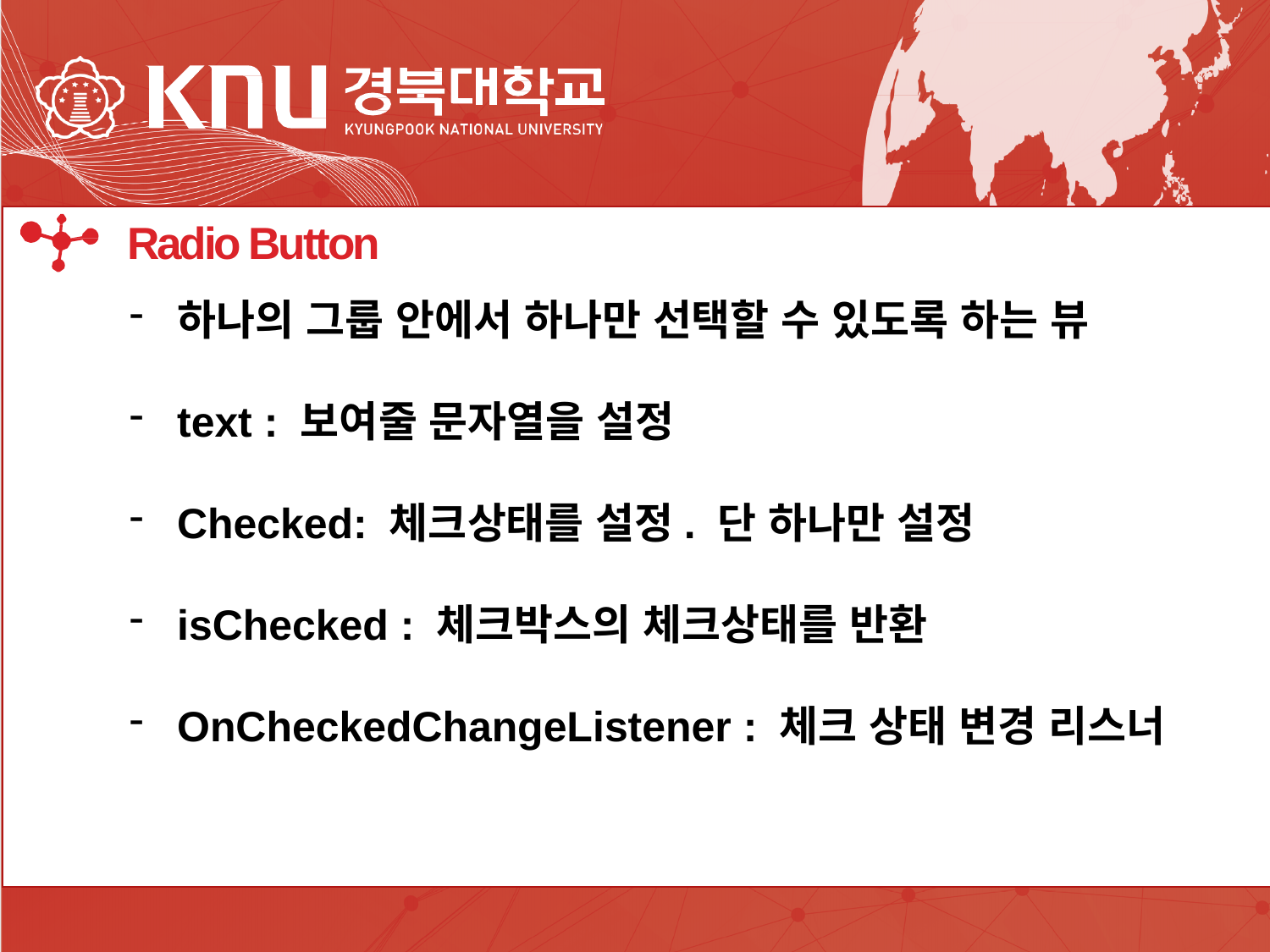

IDE

Radio Button

하나의 그룹 안에서 하나만 선택할 수 있도록 하는 뷰

text : 보여줄 문자열을 설정

Checked: 체크상태를 설정. 단 하나만 설정

isChecked : 체크박스의 체크상태를 반환

OnCheckedChangeListener : 체크 상태 변경 리스너